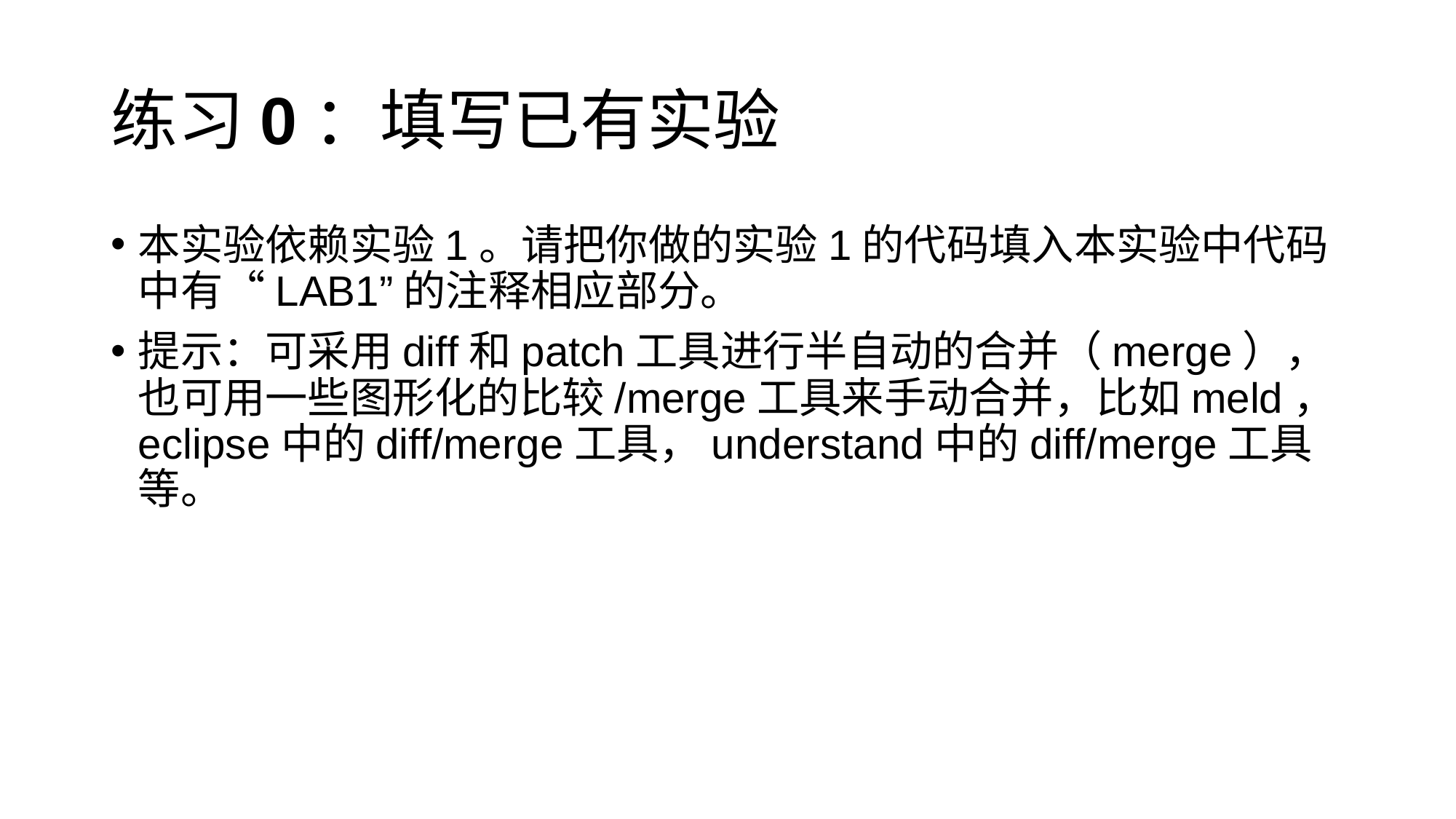

# 练习0：填写已有实验
本实验依赖实验1。请把你做的实验1的代码填入本实验中代码中有“LAB1”的注释相应部分。
提示：可采用diff和patch工具进行半自动的合并（merge），也可用一些图形化的比较/merge工具来手动合并，比如meld，eclipse中的diff/merge工具，understand中的diff/merge工具等。